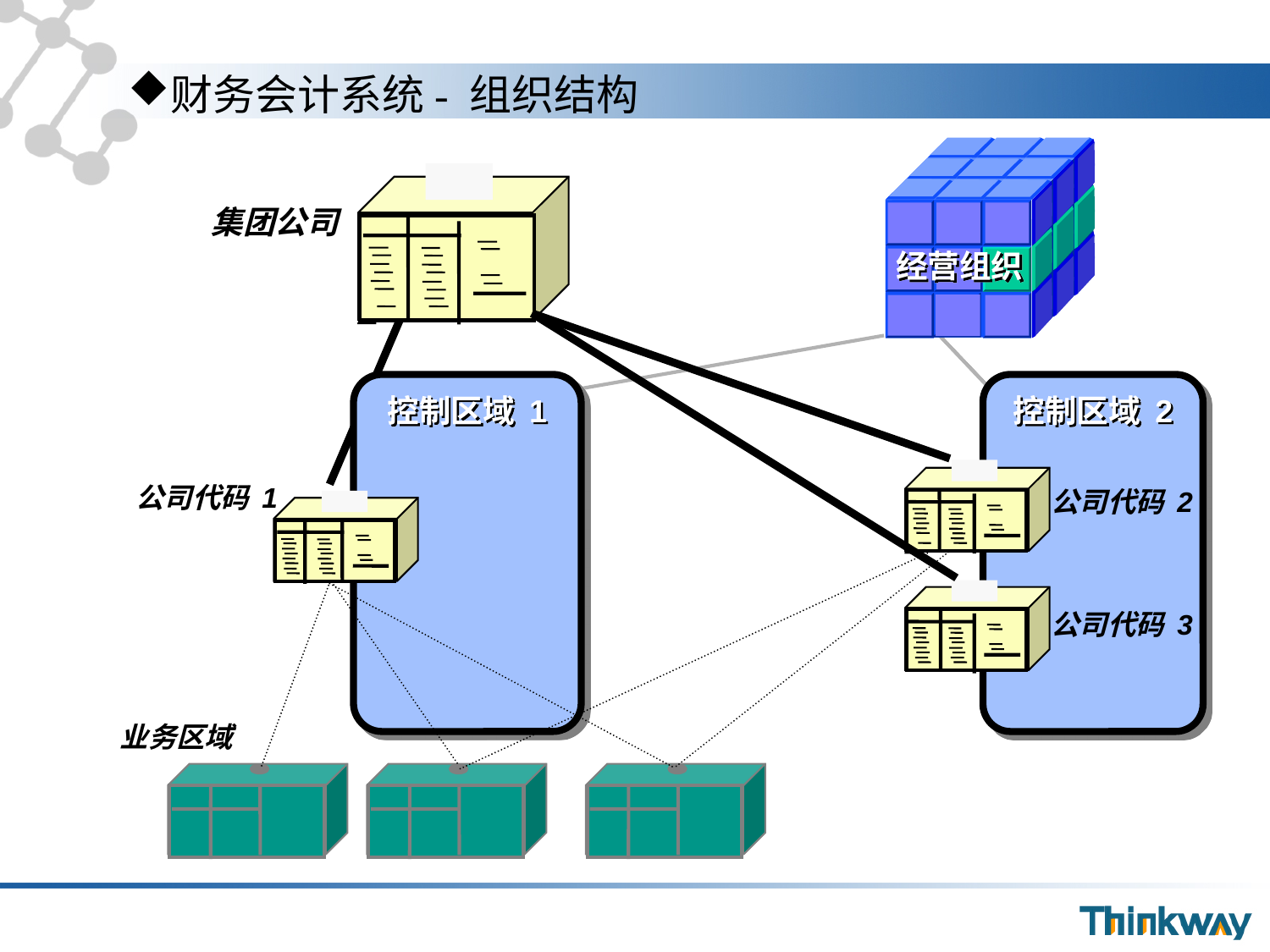

# 财务会计系统- 组织结构

经营组织

集团公司

控制区域 1
控制区域 2

公司代码 1
公司代码 2

公司代码 3

业务区域